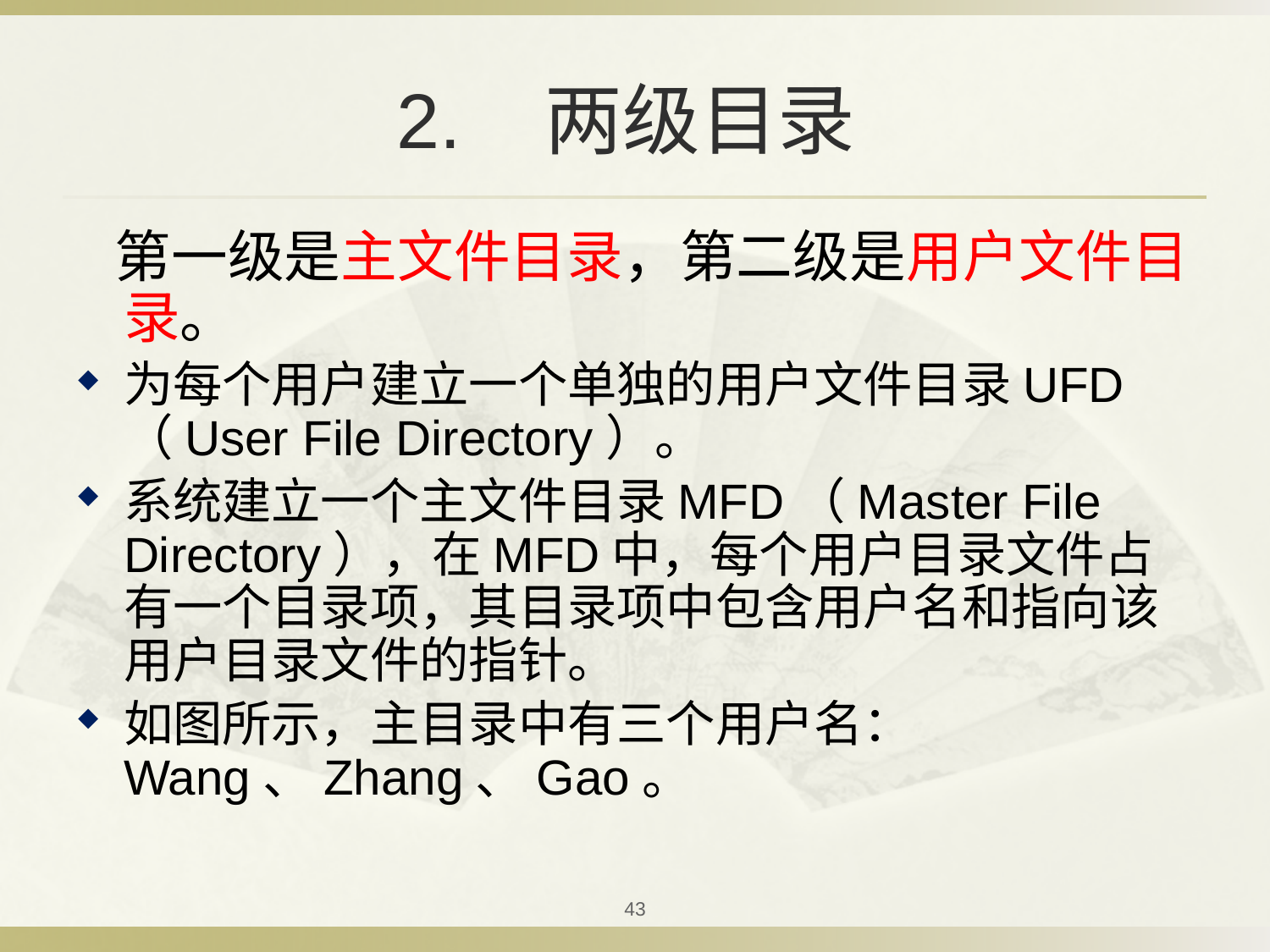

# 2.   两级目录
  第一级是主文件目录，第二级是用户文件目录。
为每个用户建立一个单独的用户文件目录UFD（User File Directory）。
系统建立一个主文件目录MFD（Master File Directory），在MFD中，每个用户目录文件占有一个目录项，其目录项中包含用户名和指向该用户目录文件的指针。
如图所示，主目录中有三个用户名：Wang、Zhang、Gao。
43